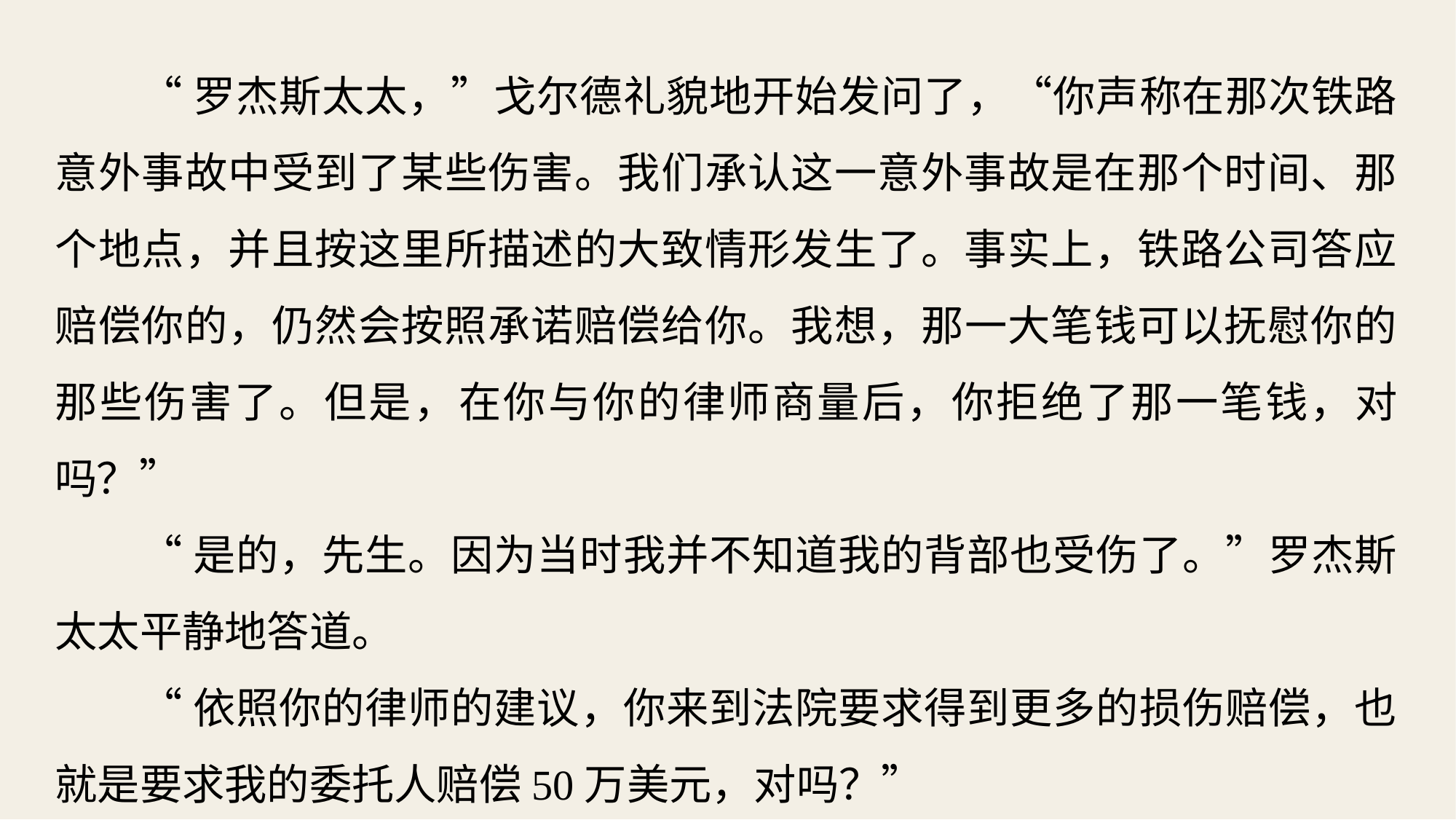

“罗杰斯太太，”戈尔德礼貌地开始发问了，“你声称在那次铁路意外事故中受到了某些伤害。我们承认这一意外事故是在那个时间、那个地点，并且按这里所描述的大致情形发生了。事实上，铁路公司答应赔偿你的，仍然会按照承诺赔偿给你。我想，那一大笔钱可以抚慰你的那些伤害了。但是，在你与你的律师商量后，你拒绝了那一笔钱，对吗？”
“是的，先生。因为当时我并不知道我的背部也受伤了。”罗杰斯太太平静地答道。
“依照你的律师的建议，你来到法院要求得到更多的损伤赔偿，也就是要求我的委托人赔偿50万美元，对吗？”